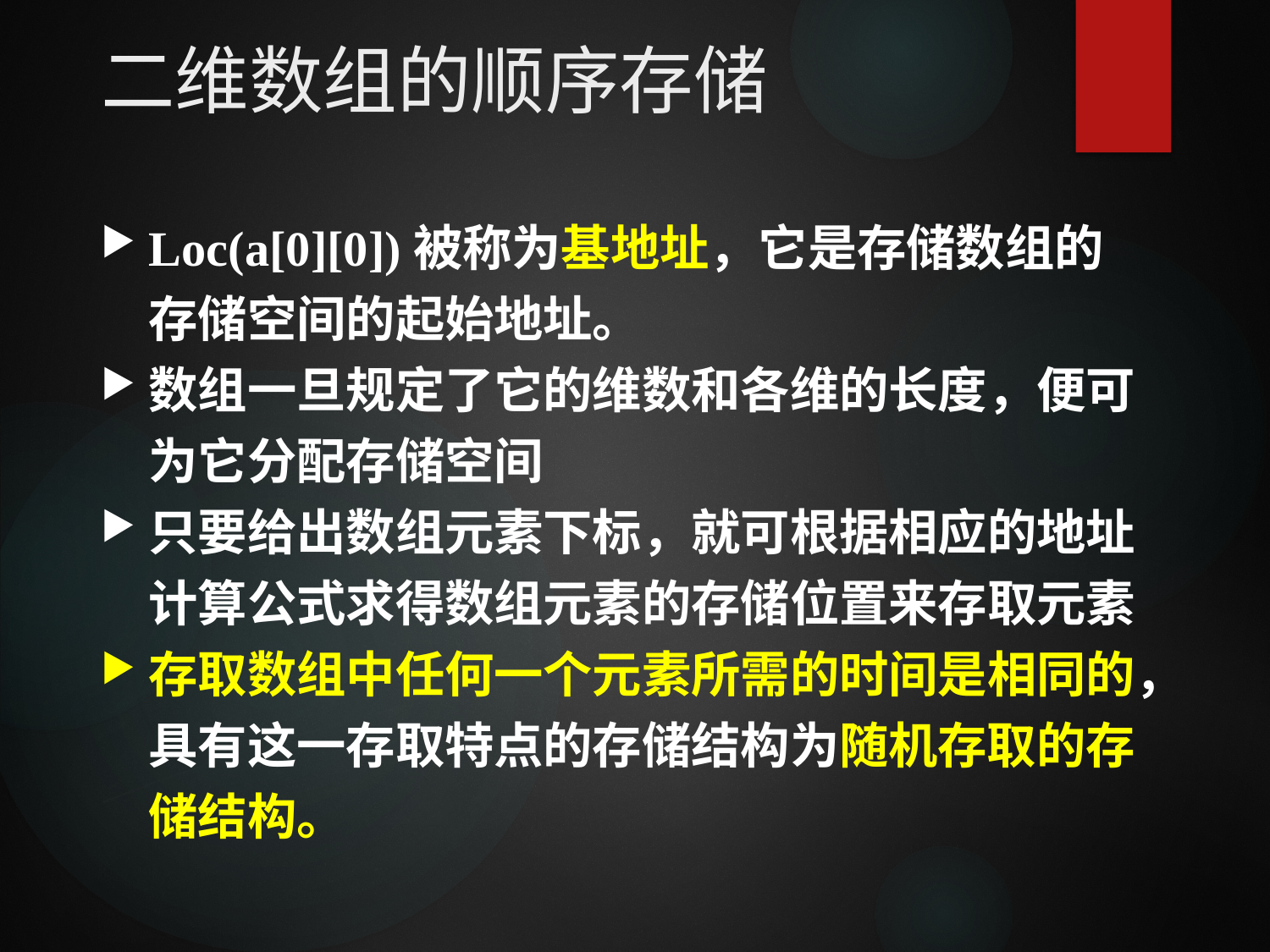

# 二维数组的顺序存储
Loc(a[0][0])被称为基地址，它是存储数组的存储空间的起始地址。
数组一旦规定了它的维数和各维的长度，便可为它分配存储空间
只要给出数组元素下标，就可根据相应的地址计算公式求得数组元素的存储位置来存取元素
存取数组中任何一个元素所需的时间是相同的，具有这一存取特点的存储结构为随机存取的存储结构。